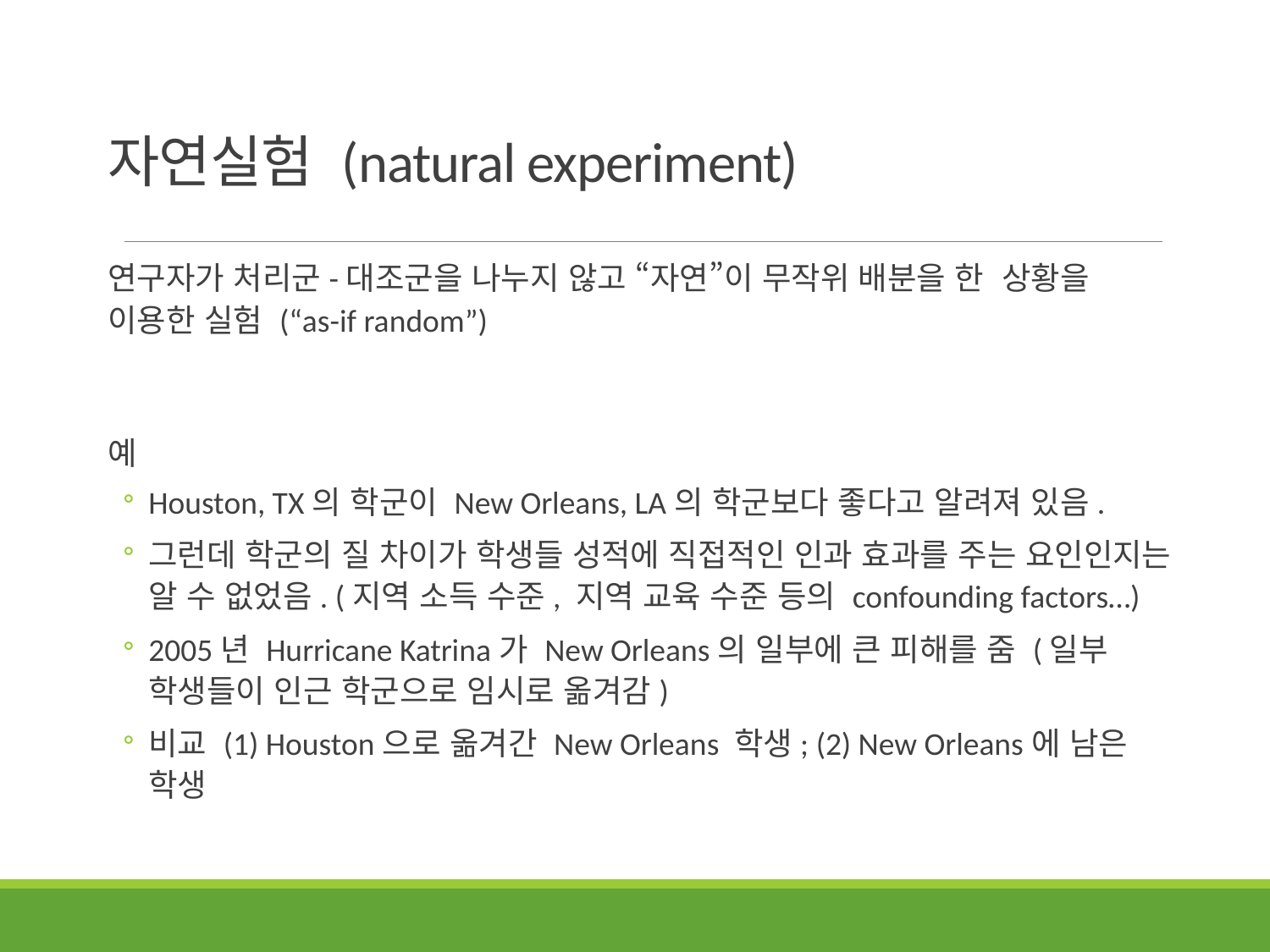

# 자연실험 (natural experiment)
연구자가 처리군-대조군을 나누지 않고 “자연”이 무작위 배분을 한  상황을 이용한 실험 (“as-if random”)

예
Houston, TX의 학군이 New Orleans, LA의 학군보다 좋다고 알려져 있음.
그런데 학군의 질 차이가 학생들 성적에 직접적인 인과 효과를 주는 요인인지는 알 수 없었음. (지역 소득 수준, 지역 교육 수준 등의 confounding factors…)
2005년 Hurricane Katrina가 New Orleans의 일부에 큰 피해를 줌 (일부 학생들이 인근 학군으로 임시로 옮겨감)
비교 (1) Houston으로 옮겨간 New Orleans 학생; (2) New Orleans에 남은 학생